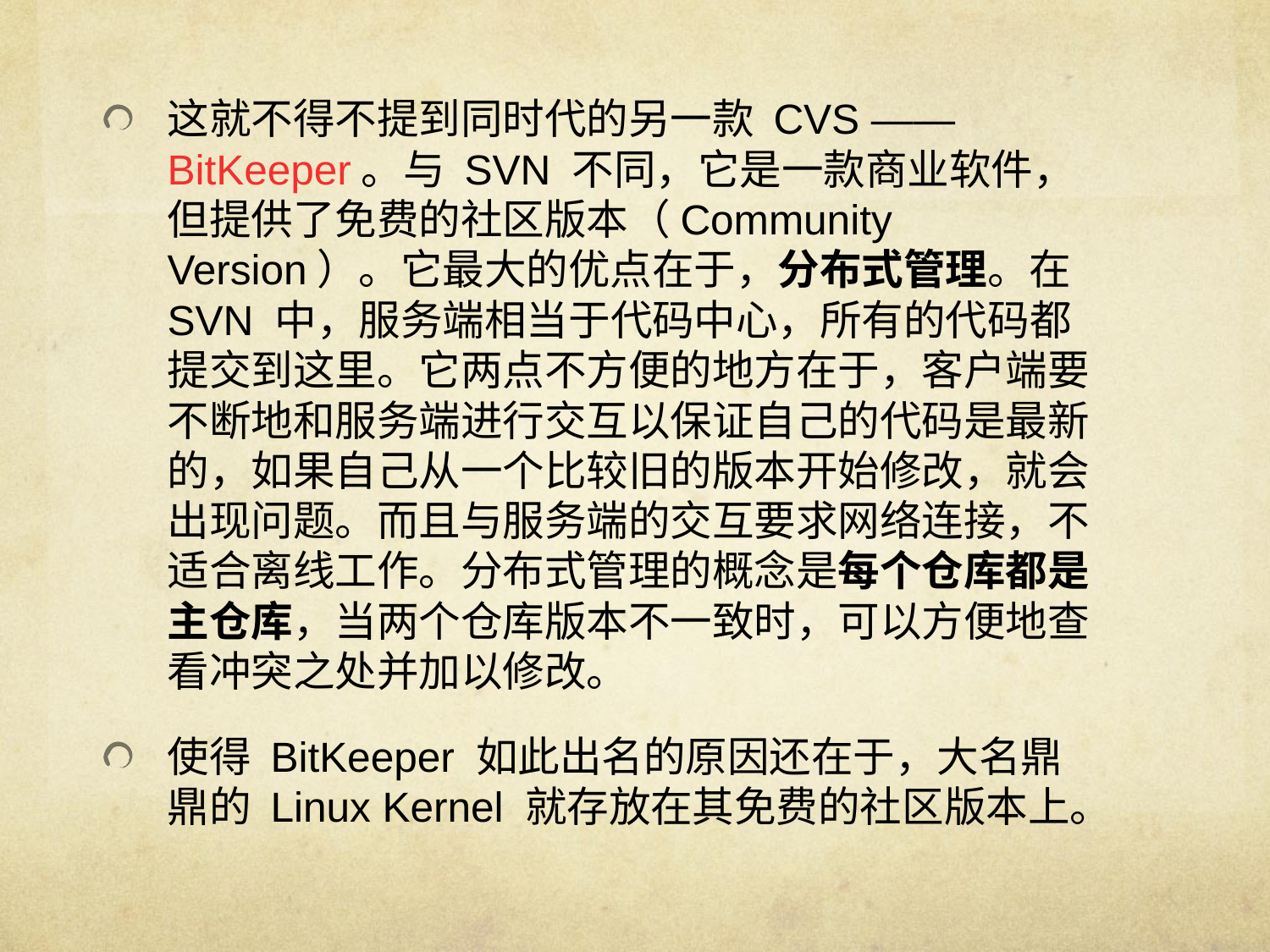

这就不得不提到同时代的另一款 CVS —— BitKeeper。与 SVN 不同，它是一款商业软件，但提供了免费的社区版本（Community Version）。它最大的优点在于，分布式管理。在 SVN 中，服务端相当于代码中心，所有的代码都提交到这里。它两点不方便的地方在于，客户端要不断地和服务端进行交互以保证自己的代码是最新的，如果自己从一个比较旧的版本开始修改，就会出现问题。而且与服务端的交互要求网络连接，不适合离线工作。分布式管理的概念是每个仓库都是主仓库，当两个仓库版本不一致时，可以方便地查看冲突之处并加以修改。
使得 BitKeeper 如此出名的原因还在于，大名鼎鼎的 Linux Kernel 就存放在其免费的社区版本上。